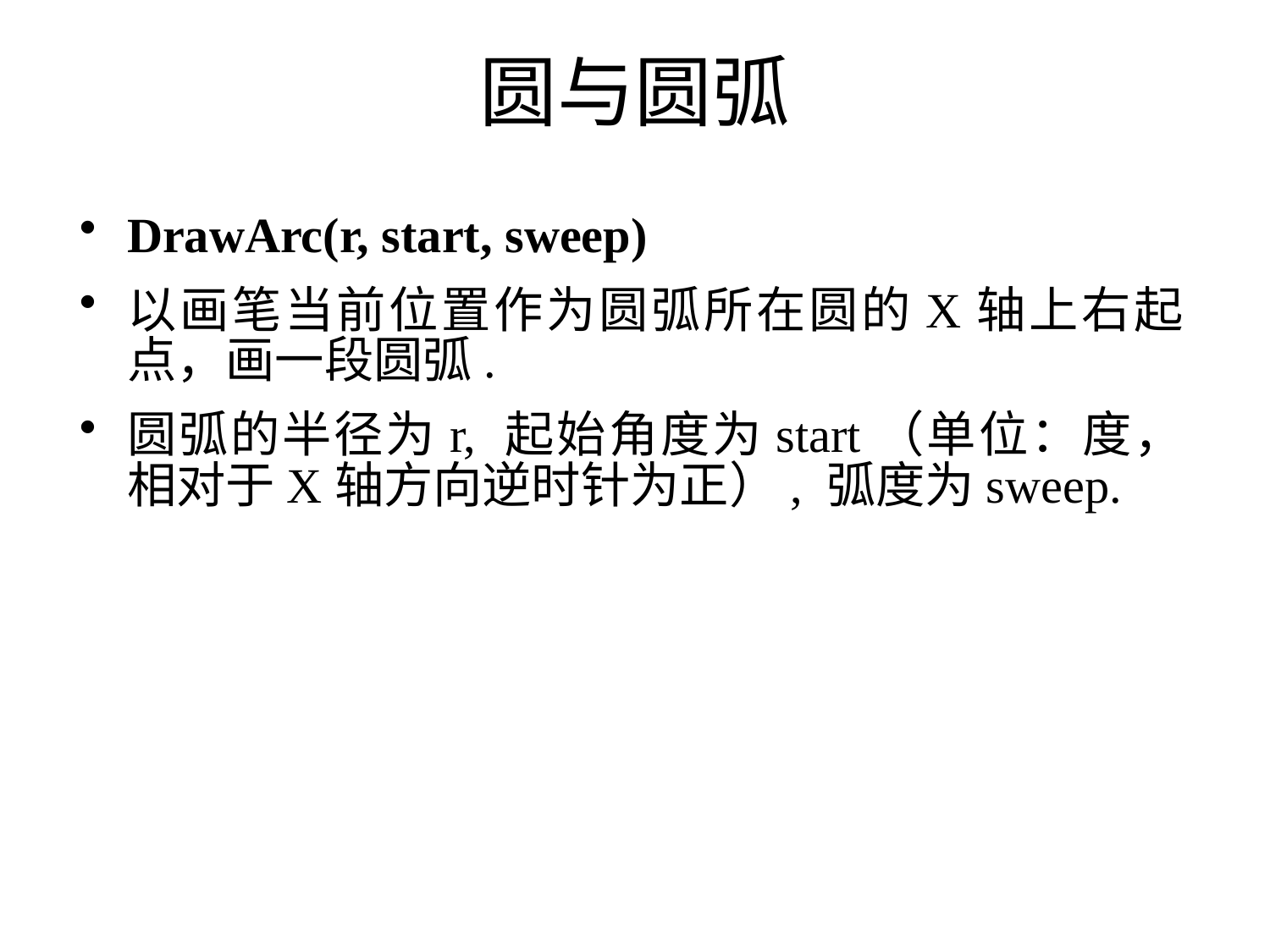

# 圆与圆弧
DrawArc(r, start, sweep)
以画笔当前位置作为圆弧所在圆的X轴上右起点，画一段圆弧.
圆弧的半径为r, 起始角度为start（单位：度，相对于X轴方向逆时针为正）, 弧度为sweep.